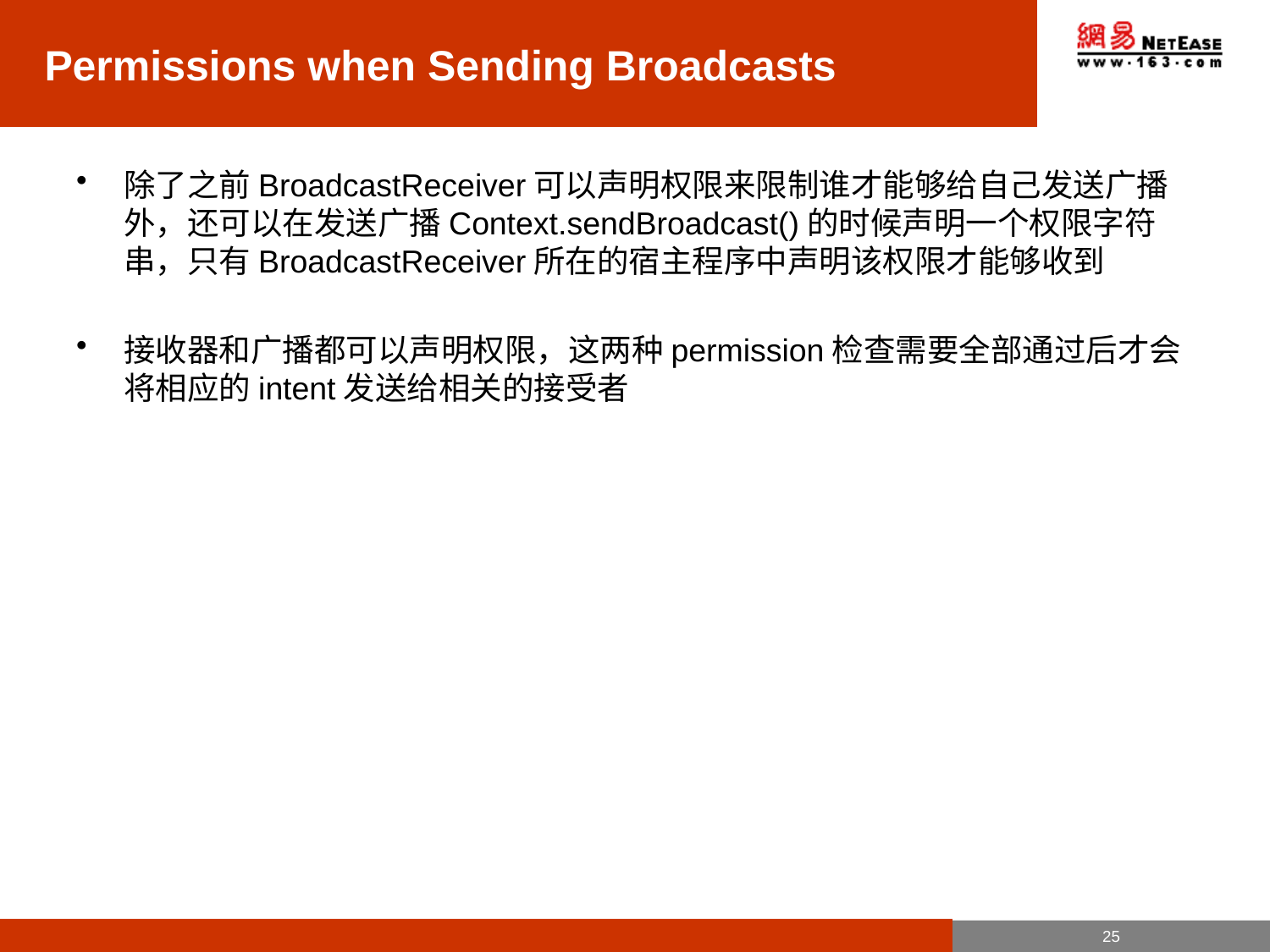

# Permissions when Sending Broadcasts
除了之前BroadcastReceiver可以声明权限来限制谁才能够给自己发送广播外，还可以在发送广播Context.sendBroadcast()的时候声明一个权限字符串，只有BroadcastReceiver所在的宿主程序中声明该权限才能够收到

接收器和广播都可以声明权限，这两种permission检查需要全部通过后才会将相应的intent发送给相关的接受者

25